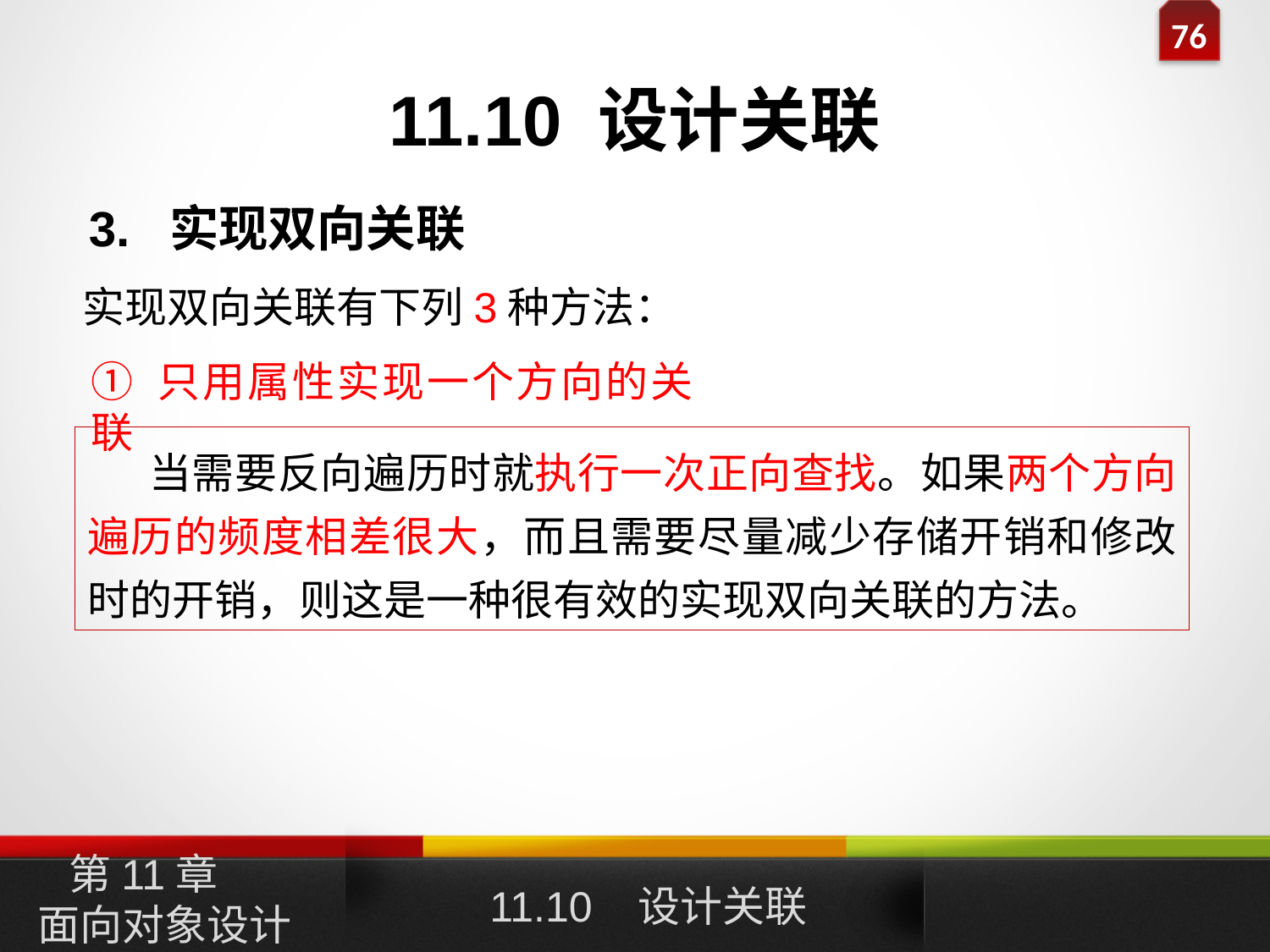

# 11.10 设计关联
3.  实现双向关联
实现双向关联有下列3种方法：
① 只用属性实现一个方向的关联
       当需要反向遍历时就执行一次正向查找。如果两个方向遍历的频度相差很大，而且需要尽量减少存储开销和修改时的开销，则这是一种很有效的实现双向关联的方法。
11.10   设计关联